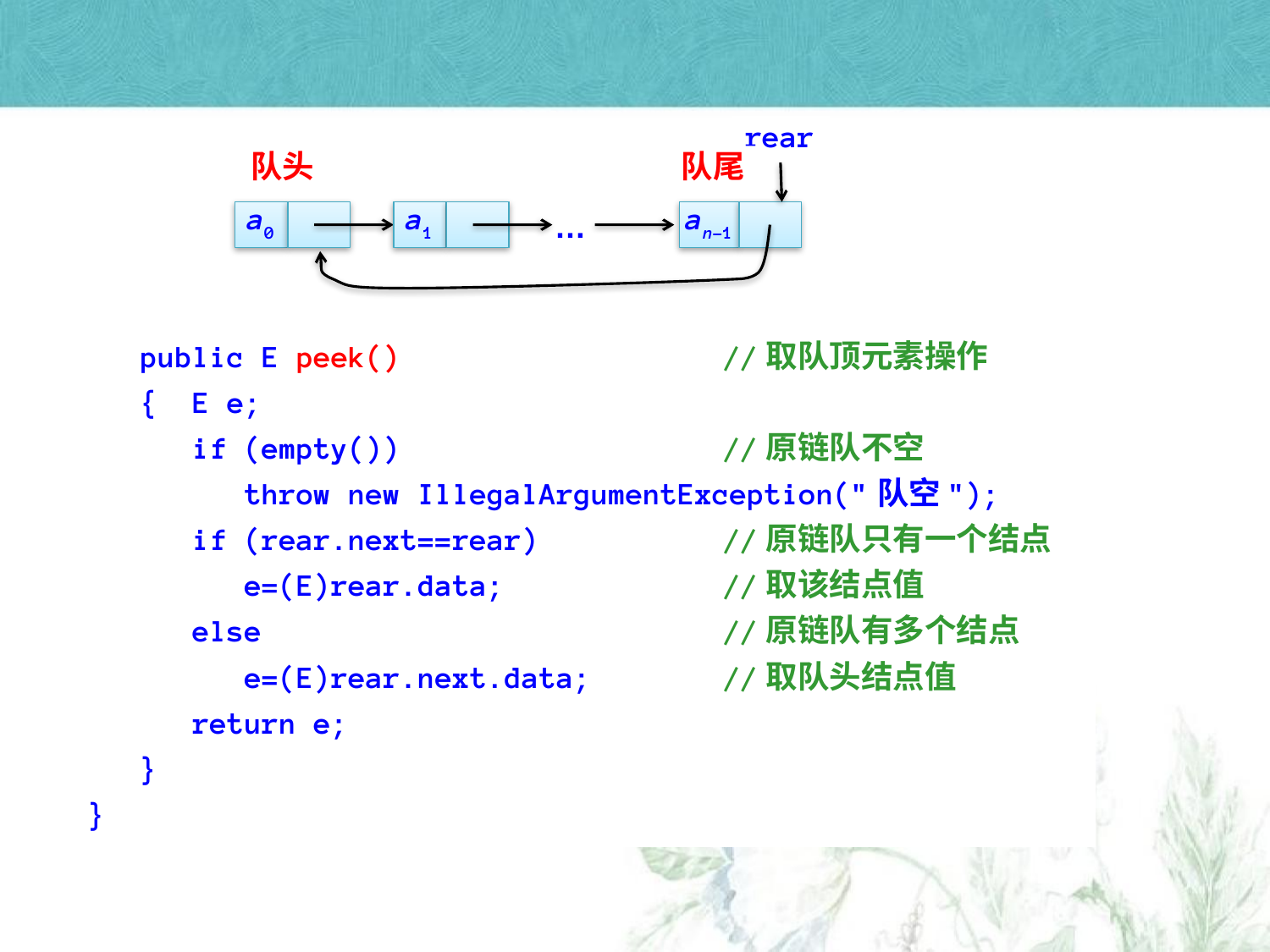

rear
队头
队尾
a0

a1

an-1

…

   public E peek()			//取队顶元素操作
   {  E e;
      if (empty())			//原链队不空
         throw new IllegalArgumentException("队空");
      if (rear.next==rear)		//原链队只有一个结点
         e=(E)rear.data;		//取该结点值
      else				//原链队有多个结点
         e=(E)rear.next.data;		//取队头结点值
      return e;
   }
}